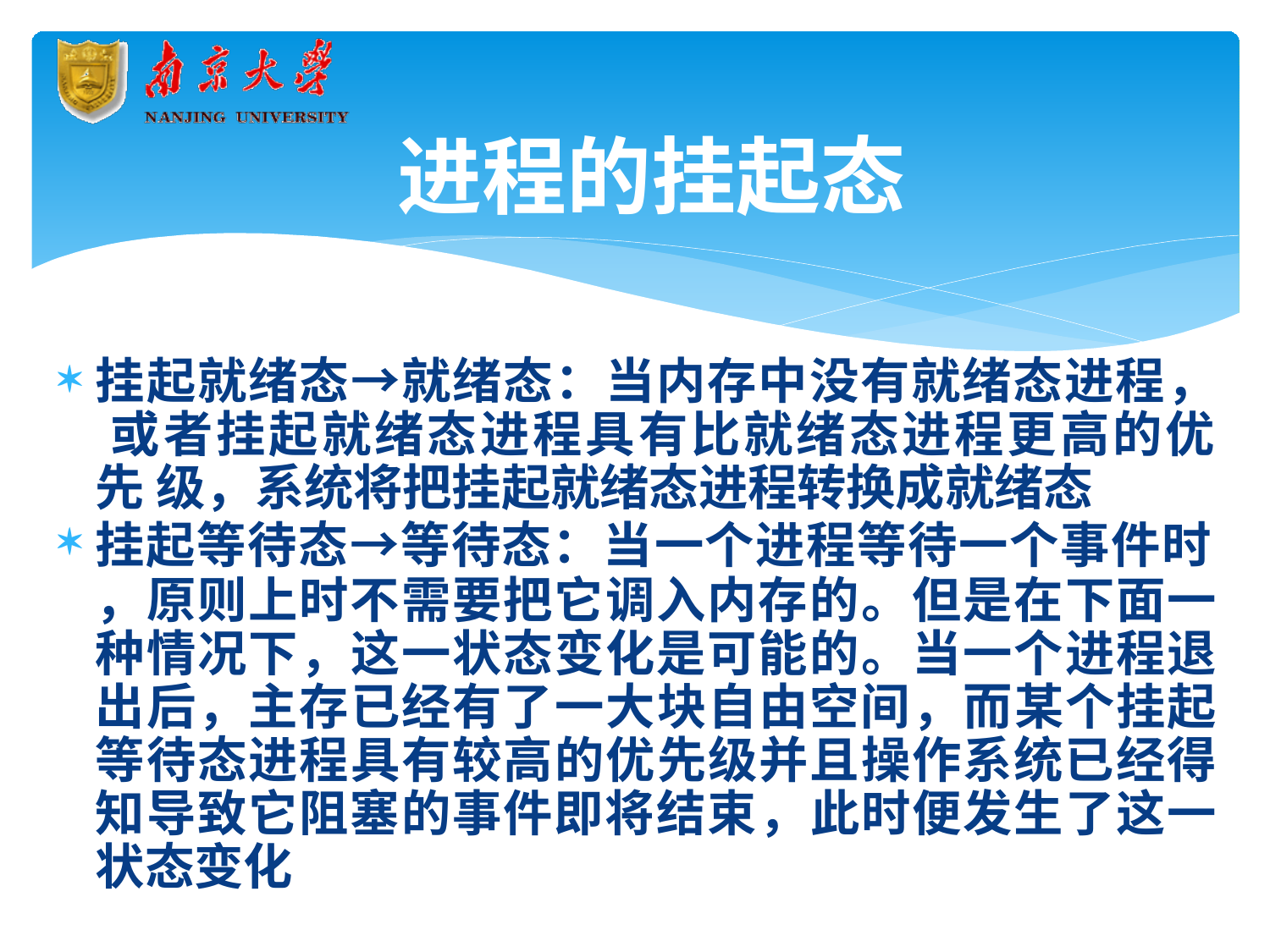

# 进程的挂起态
挂起就绪态→就绪态：当内存中没有就绪态进程，  或者挂起就绪态进程具有比就绪态进程更高的优先 级，系统将把挂起就绪态进程转换成就绪态
挂起等待态→等待态：当一个进程等待一个事件时
，原则上时不需要把它调入内存的。但是在下面一 种情况下，这一状态变化是可能的。当一个进程退 出后，主存已经有了一大块自由空间，而某个挂起 等待态进程具有较高的优先级并且操作系统已经得 知导致它阻塞的事件即将结束，此时便发生了这一 状态变化